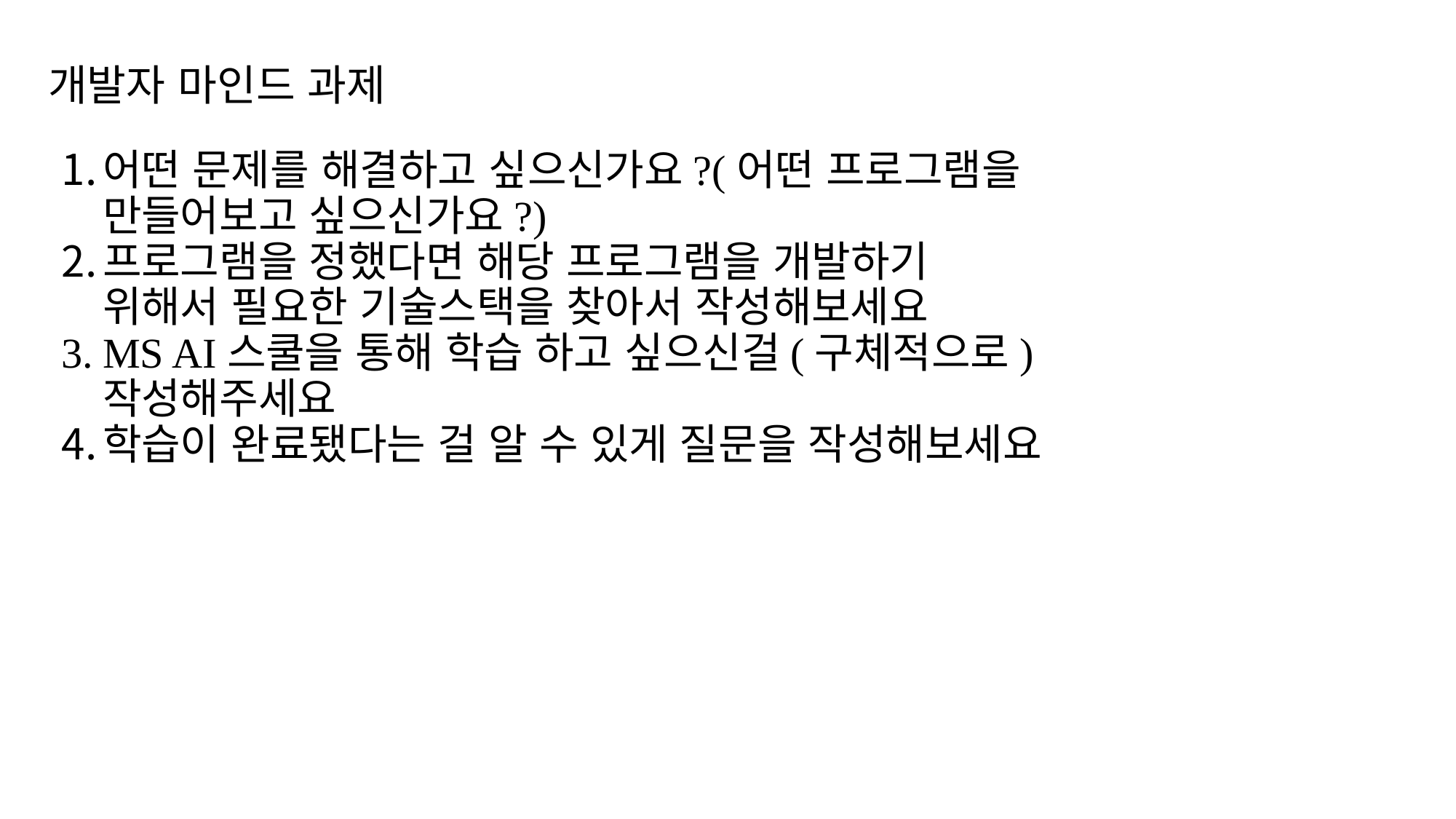

# 개발자 마인드 과제
어떤 문제를 해결하고 싶으신가요?(어떤 프로그램을 만들어보고 싶으신가요?)
프로그램을 정했다면 해당 프로그램을 개발하기 위해서 필요한 기술스택을 찾아서 작성해보세요
MS AI스쿨을 통해 학습 하고 싶으신걸(구체적으로)작성해주세요
학습이 완료됐다는 걸 알 수 있게 질문을 작성해보세요